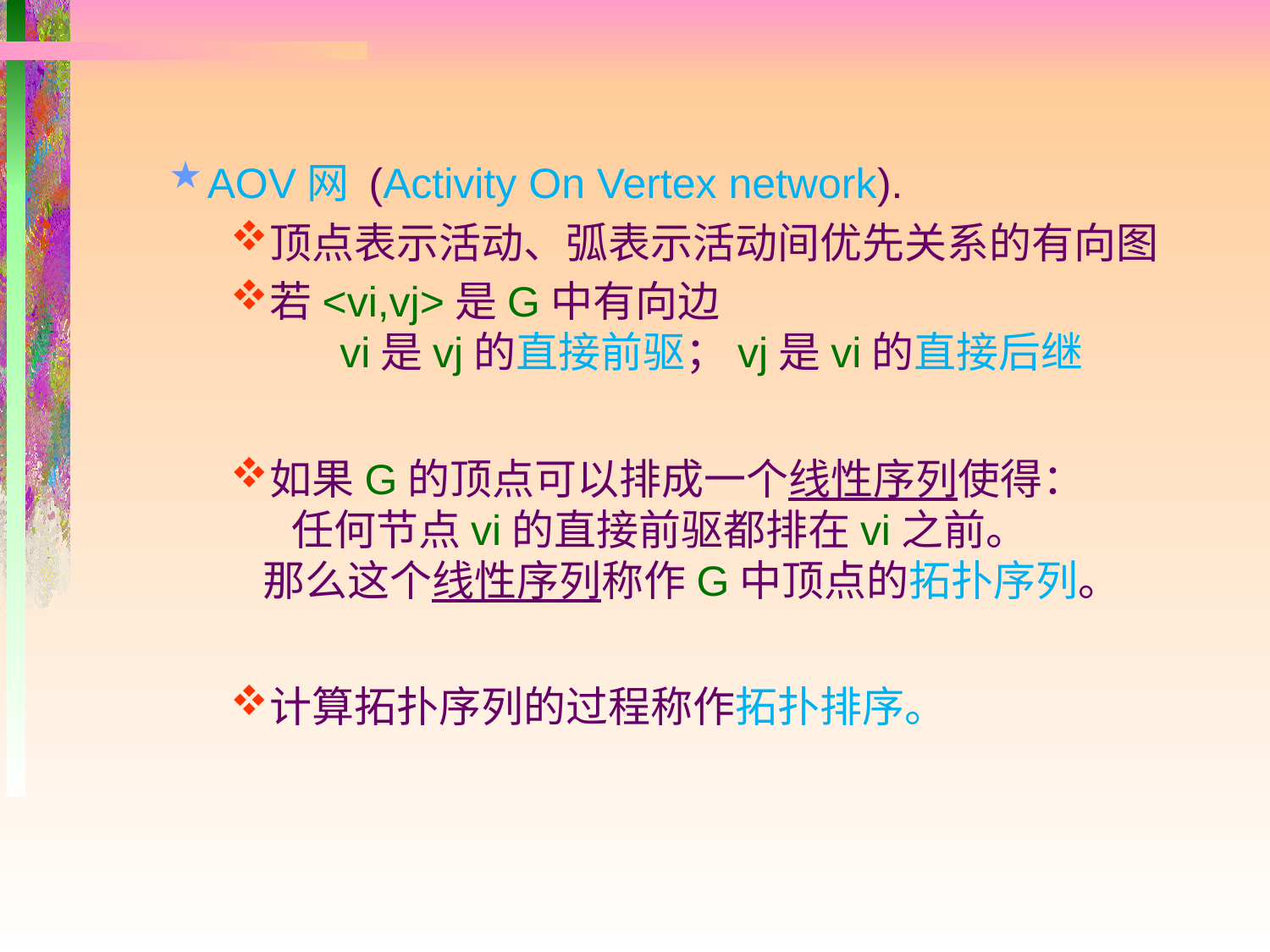

AOV网 (Activity On Vertex network).
顶点表示活动、弧表示活动间优先关系的有向图
若<vi,vj>是G中有向边
       vi是vj的直接前驱；vj是vi的直接后继

如果G的顶点可以排成一个线性序列使得：
   任何节点vi的直接前驱都排在vi之前。
那么这个线性序列称作G中顶点的拓扑序列。

计算拓扑序列的过程称作拓扑排序。